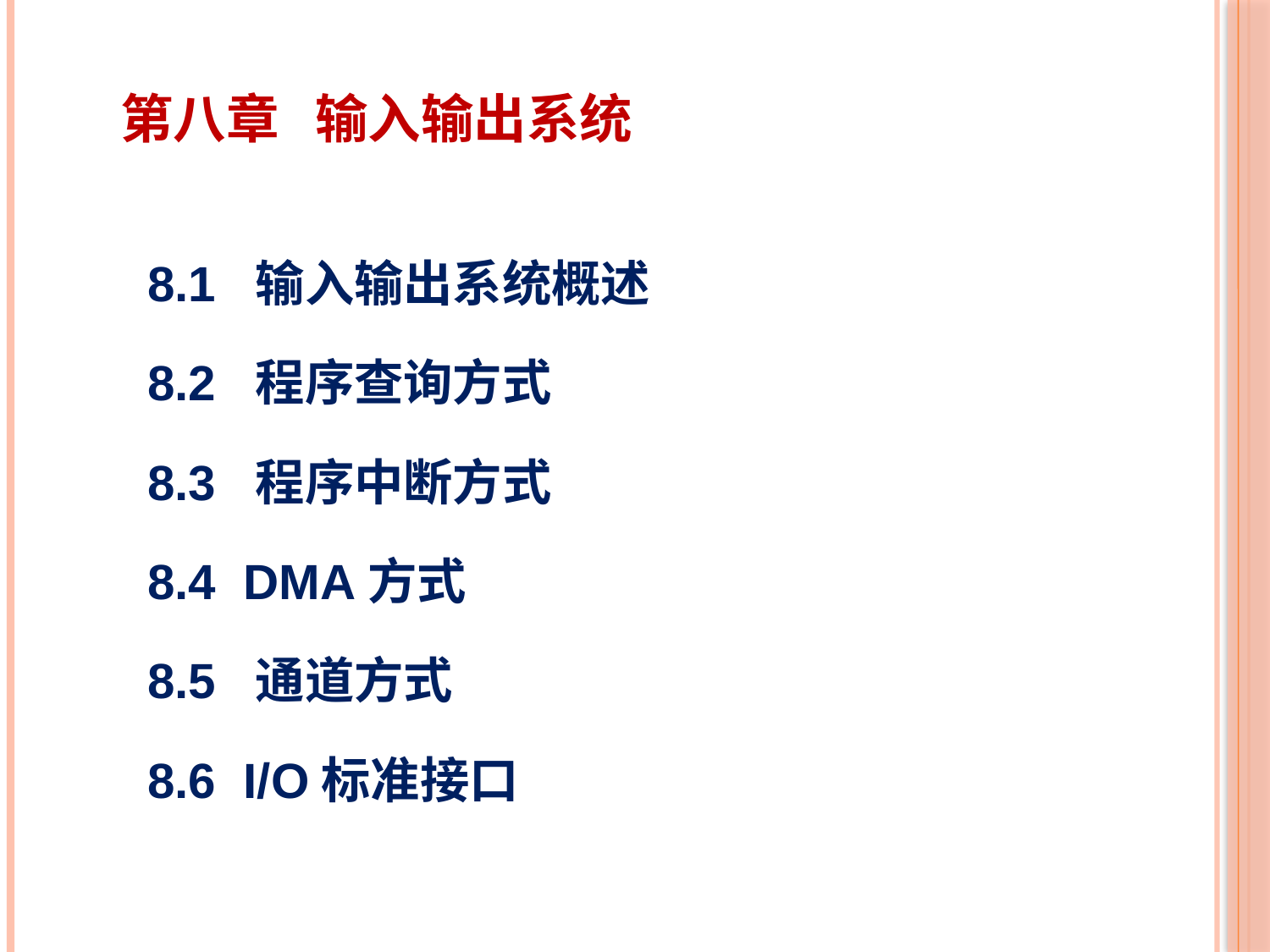

# 第八章   输入输出系统
8.1  输入输出系统概述
8.2  程序查询方式
8.3  程序中断方式
8.4  DMA方式
8.5  通道方式
8.6  I/O标准接口